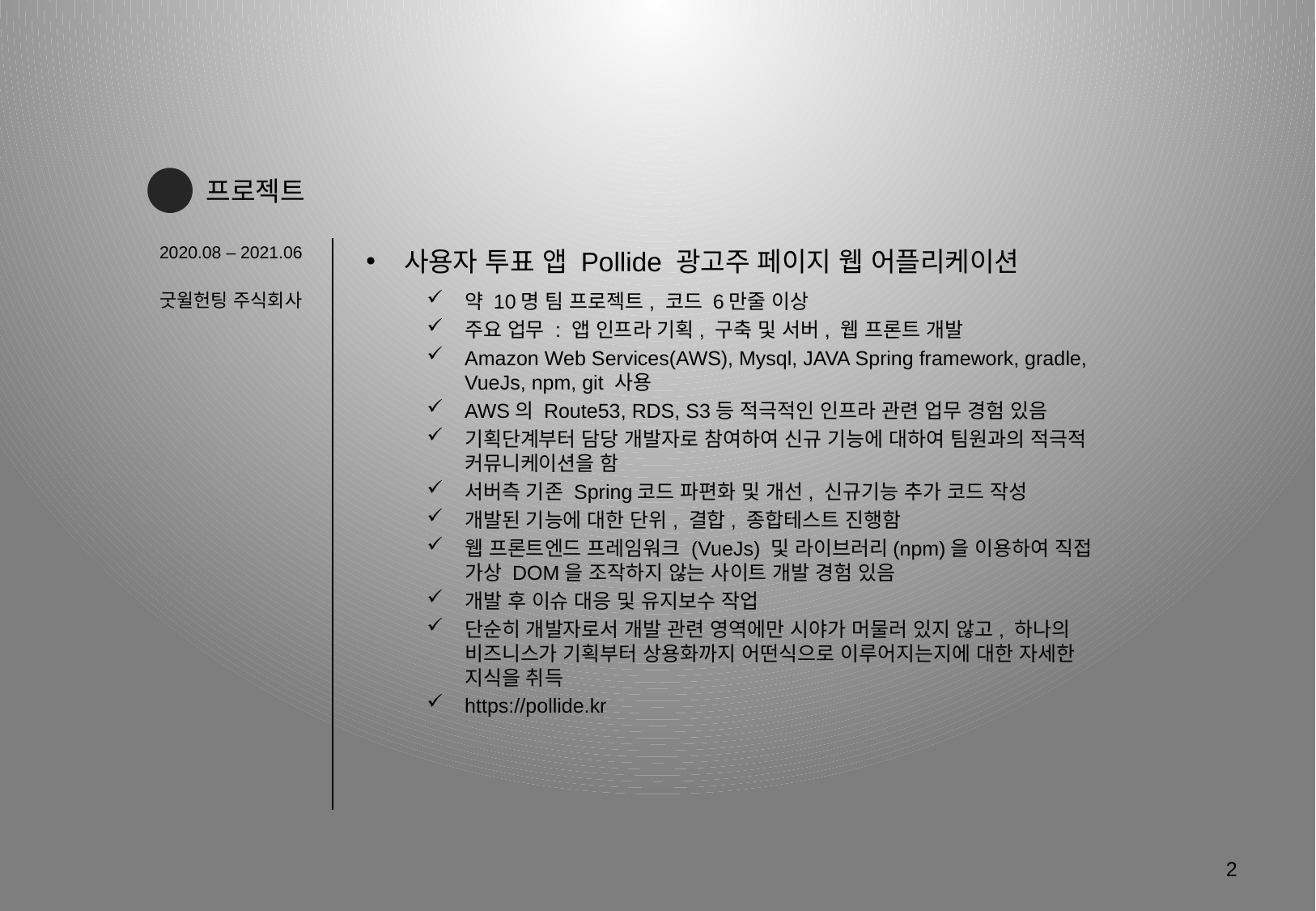

프로젝트
2020.08 – 2021.06
사용자 투표 앱 Pollide 광고주 페이지 웹 어플리케이션
굿윌헌팅 주식회사
약 10명 팀 프로젝트, 코드 6만줄 이상
주요 업무 : 앱 인프라 기획, 구축 및 서버, 웹 프론트 개발
Amazon Web Services(AWS), Mysql, JAVA Spring framework, gradle, VueJs, npm, git 사용
AWS의 Route53, RDS, S3등 적극적인 인프라 관련 업무 경험 있음
기획단계부터 담당 개발자로 참여하여 신규 기능에 대하여 팀원과의 적극적 커뮤니케이션을 함
서버측 기존 Spring코드 파편화 및 개선, 신규기능 추가 코드 작성
개발된 기능에 대한 단위, 결합, 종합테스트 진행함
웹 프론트엔드 프레임워크 (VueJs) 및 라이브러리(npm)을 이용하여 직접 가상 DOM을 조작하지 않는 사이트 개발 경험 있음
개발 후 이슈 대응 및 유지보수 작업
단순히 개발자로서 개발 관련 영역에만 시야가 머물러 있지 않고, 하나의 비즈니스가 기획부터 상용화까지 어떤식으로 이루어지는지에 대한 자세한 지식을 취득
https://pollide.kr
2